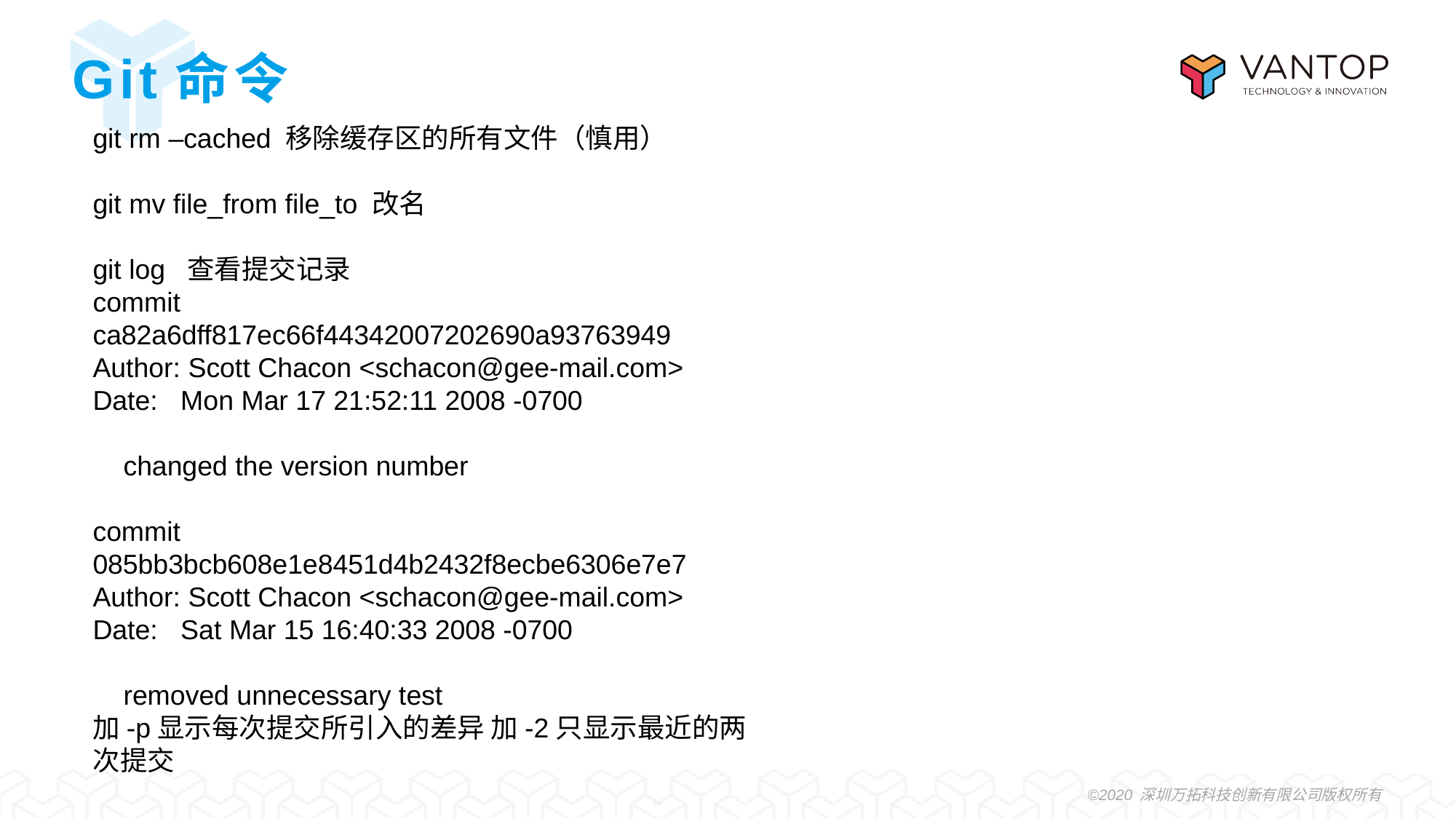

# Git命令
git rm –cached 移除缓存区的所有文件（慎用）

git mv file_from file_to 改名

git log  查看提交记录
commit ca82a6dff817ec66f44342007202690a93763949
Author: Scott Chacon <schacon@gee-mail.com>
Date:   Mon Mar 17 21:52:11 2008 -0700

    changed the version number

commit 085bb3bcb608e1e8451d4b2432f8ecbe6306e7e7
Author: Scott Chacon <schacon@gee-mail.com>
Date:   Sat Mar 15 16:40:33 2008 -0700

    removed unnecessary test
加-p显示每次提交所引入的差异 加-2只显示最近的两次提交